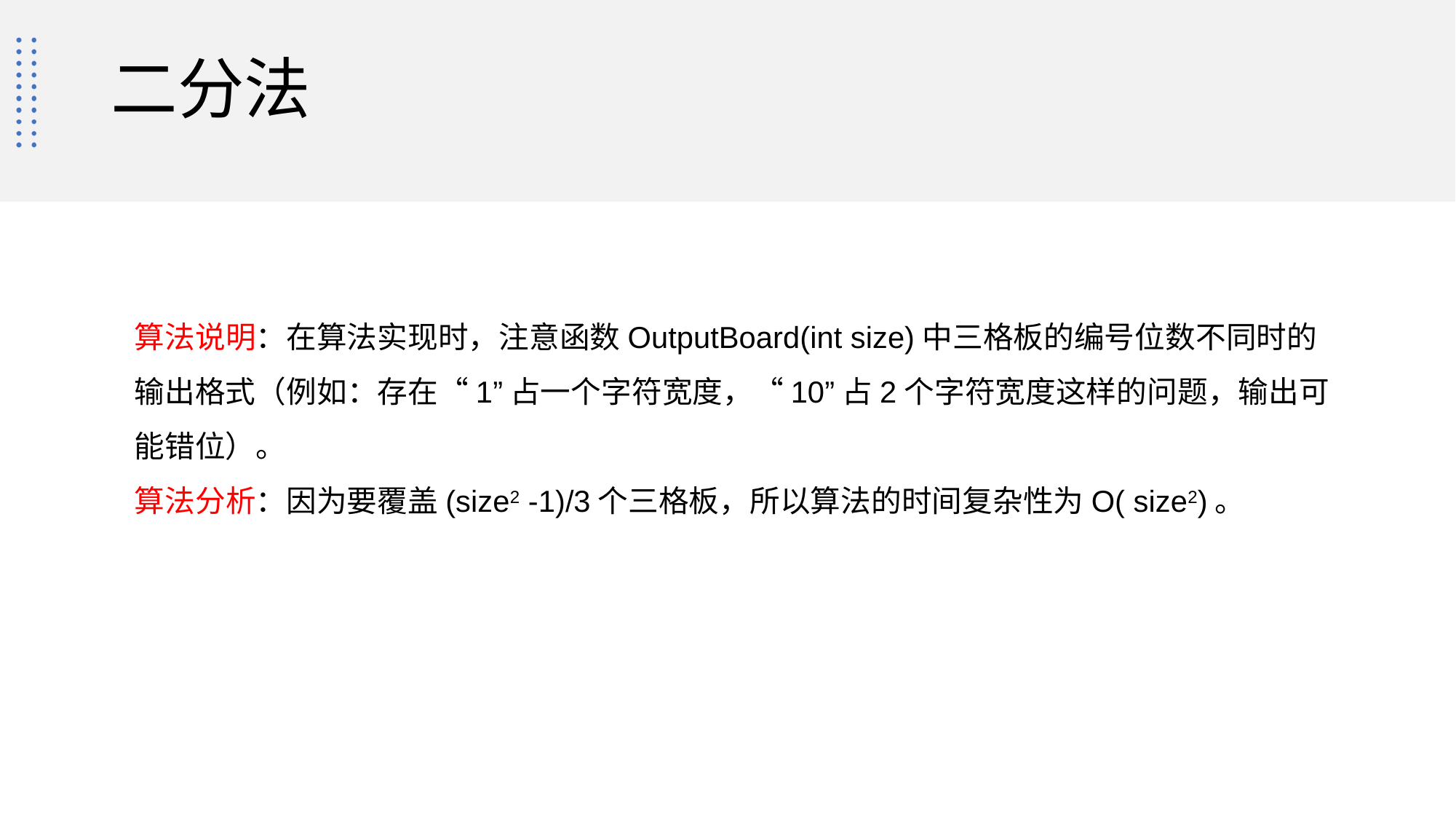

# 二分法
算法说明：在算法实现时，注意函数OutputBoard(int size)中三格板的编号位数不同时的输出格式（例如：存在“1”占一个字符宽度，“10”占2个字符宽度这样的问题，输出可能错位）。
算法分析：因为要覆盖(size2 -1)/3个三格板，所以算法的时间复杂性为O( size2)。